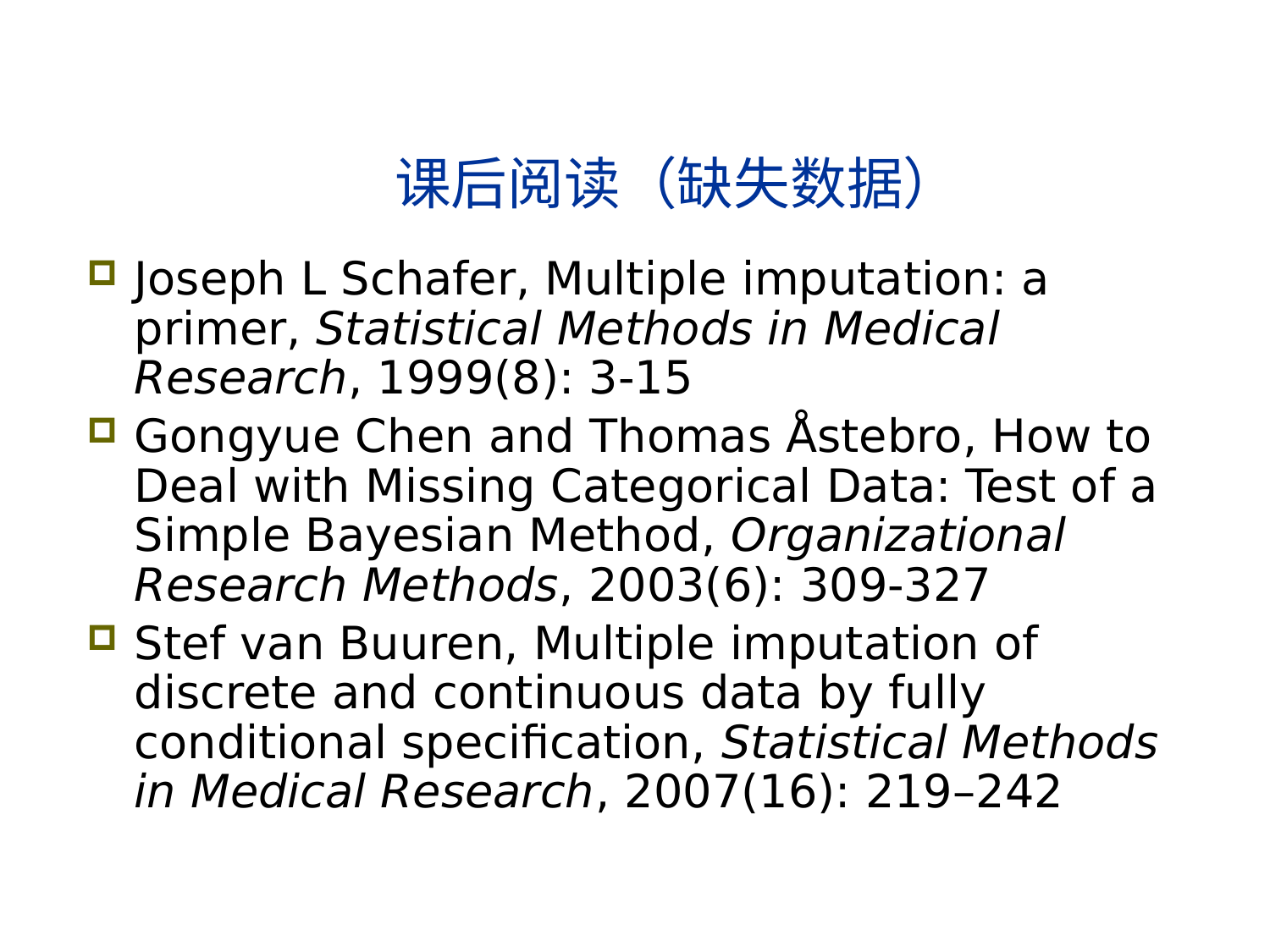

# 课后阅读（缺失数据）
Joseph L Schafer, Multiple imputation: a primer, Statistical Methods in Medical Research, 1999(8): 3-15
Gongyue Chen and Thomas Åstebro, How to Deal with Missing Categorical Data: Test of a Simple Bayesian Method, Organizational Research Methods, 2003(6): 309-327
Stef van Buuren, Multiple imputation of discrete and continuous data by fully conditional specification, Statistical Methods in Medical Research, 2007(16): 219–242